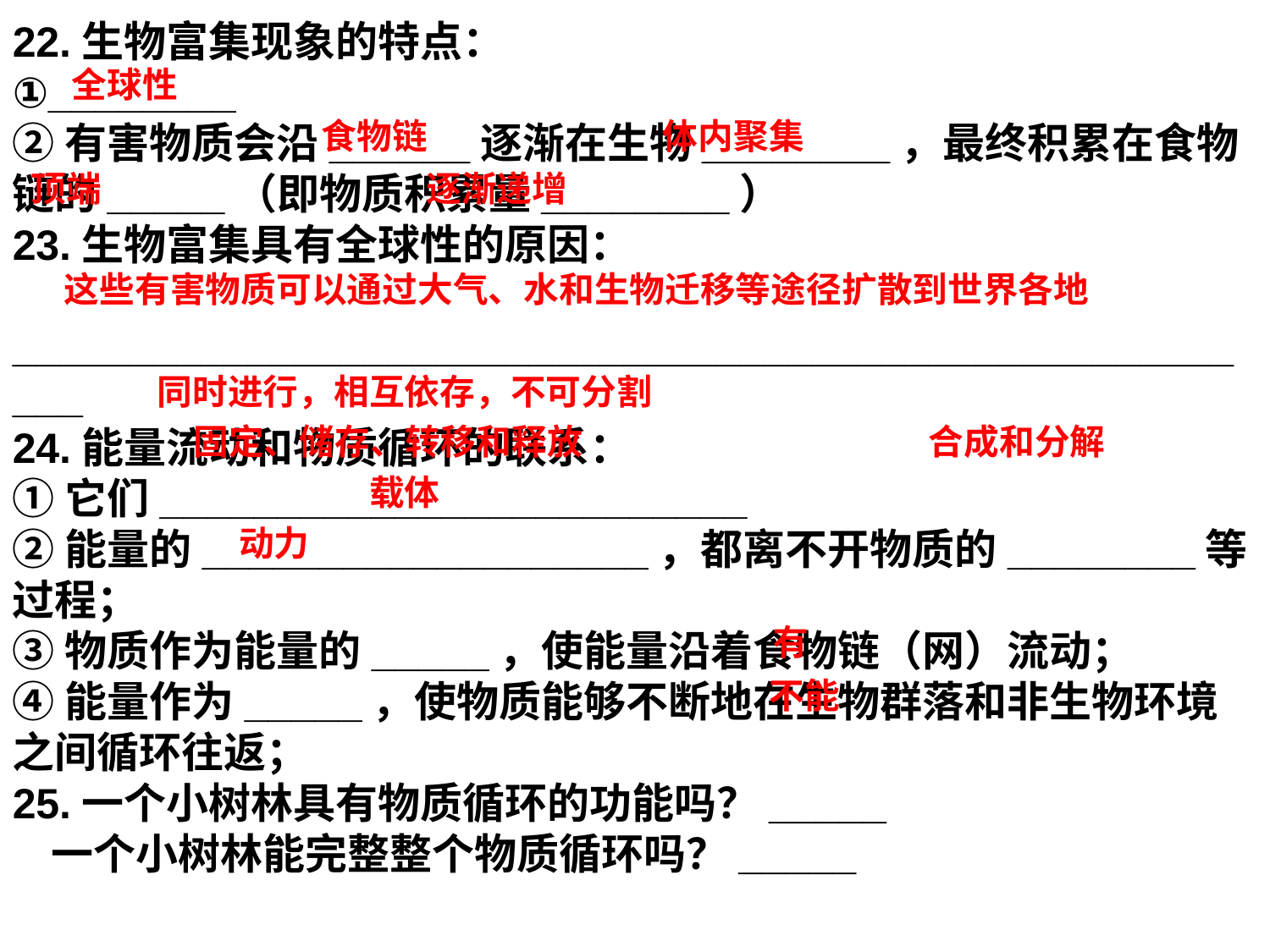

22.生物富集现象的特点：
①________
②有害物质会沿______逐渐在生物________，最终积累在食物链的_____（即物质积累量________）
23.生物富集具有全球性的原因：
  _______________________________________________________
24.能量流动和物质循环的联系：
①它们_________________________
②能量的___________________，都离不开物质的________等过程；
③物质作为能量的_____，使能量沿着食物链（网）流动；
④能量作为_____，使物质能够不断地在生物群落和非生物环境之间循环往返；
25.一个小树林具有物质循环的功能吗？_____
   一个小树林能完整整个物质循环吗？_____
全球性
体内聚集
食物链
顶端
逐渐递增
这些有害物质可以通过大气、水和生物迁移等途径扩散到世界各地
同时进行，相互依存，不可分割
固定、储存、转移和释放
合成和分解
载体
动力
有
不能